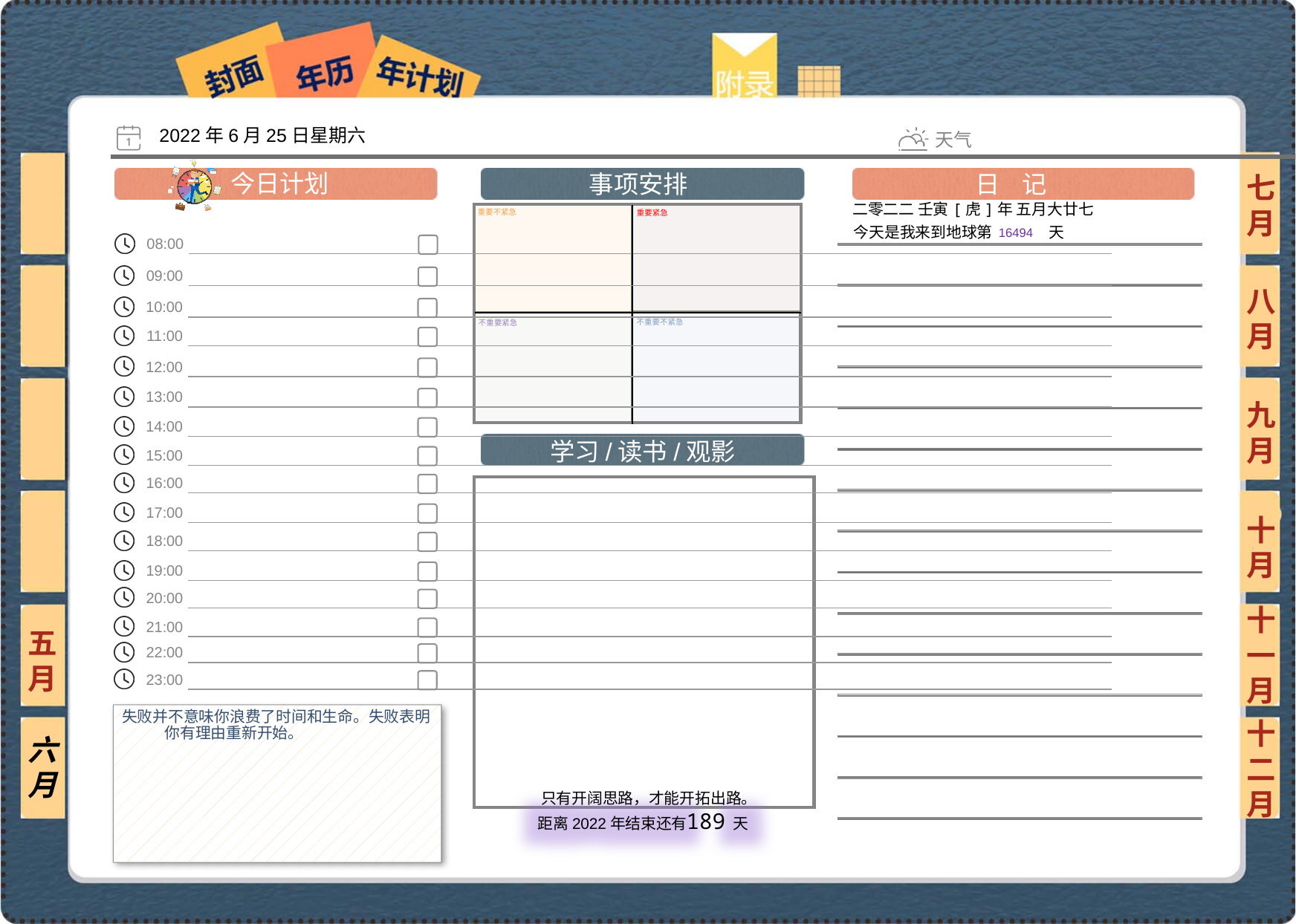

2022年6月25日星期六
七月
二零二二 壬寅[虎]年 五月大廿七
16494
八月
九月
十月
十一月
五月
失败并不意味你浪费了时间和生命。失败表明你有理由重新开始。

六月
十二月
189
 只有开阔思路，才能开拓出路。